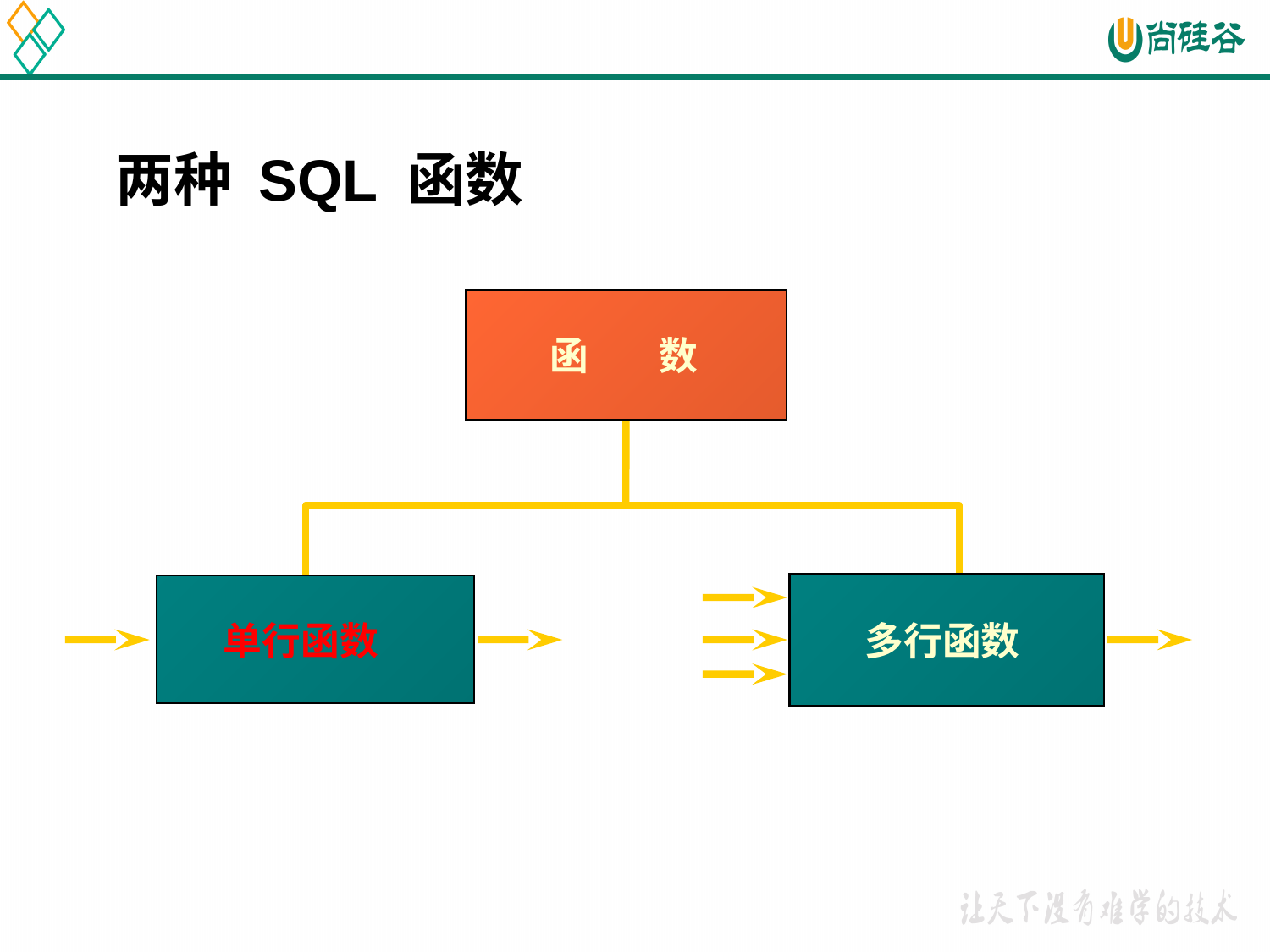

两种 SQL 函数
       函        数

      多行函数
     单行函数